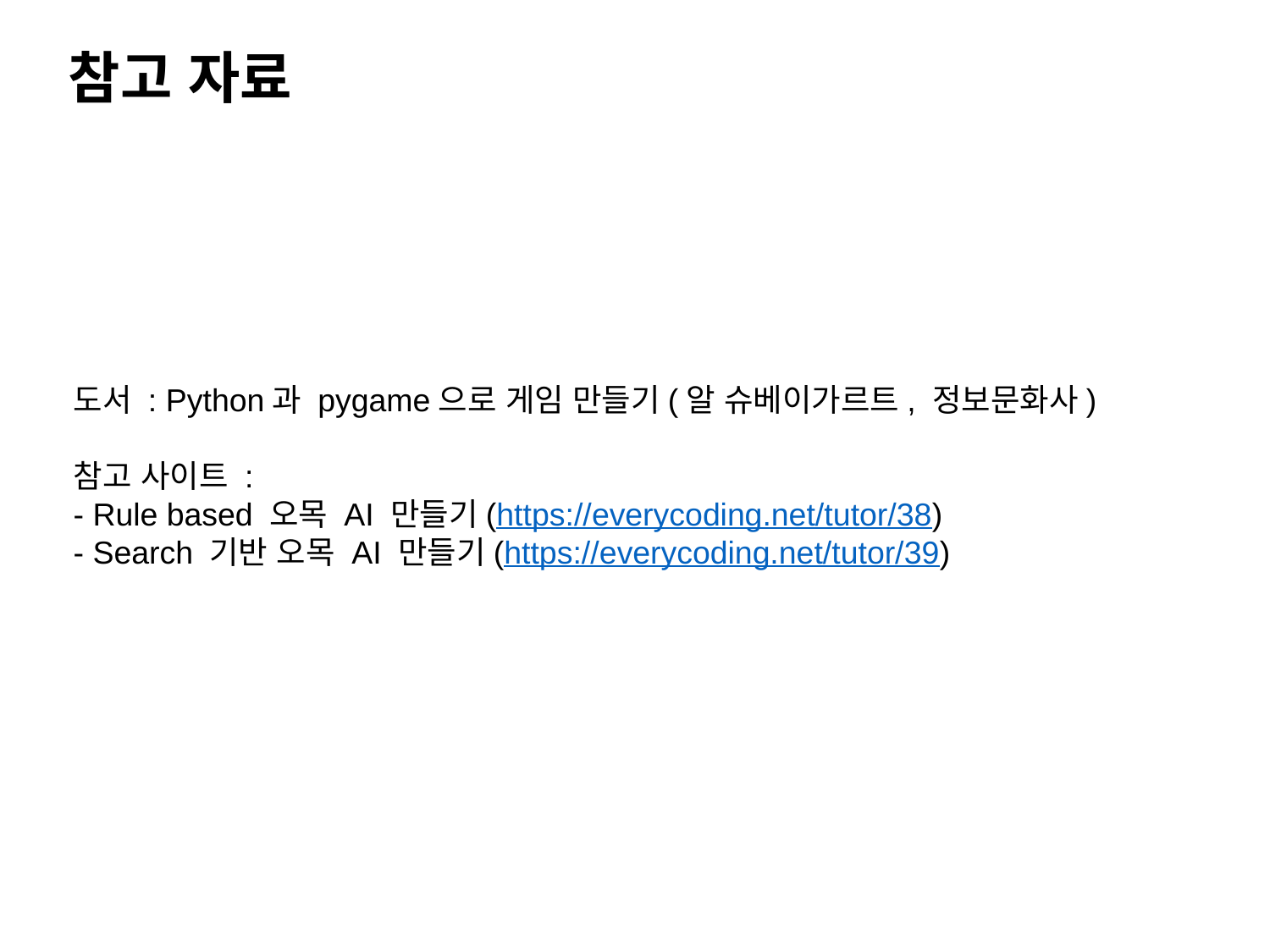

참고 자료
도서 : Python과 pygame으로 게임 만들기(알 슈베이가르트, 정보문화사)

참고 사이트 :
- Rule based 오목 AI 만들기(https://everycoding.net/tutor/38)
- Search 기반 오목 AI 만들기(https://everycoding.net/tutor/39)